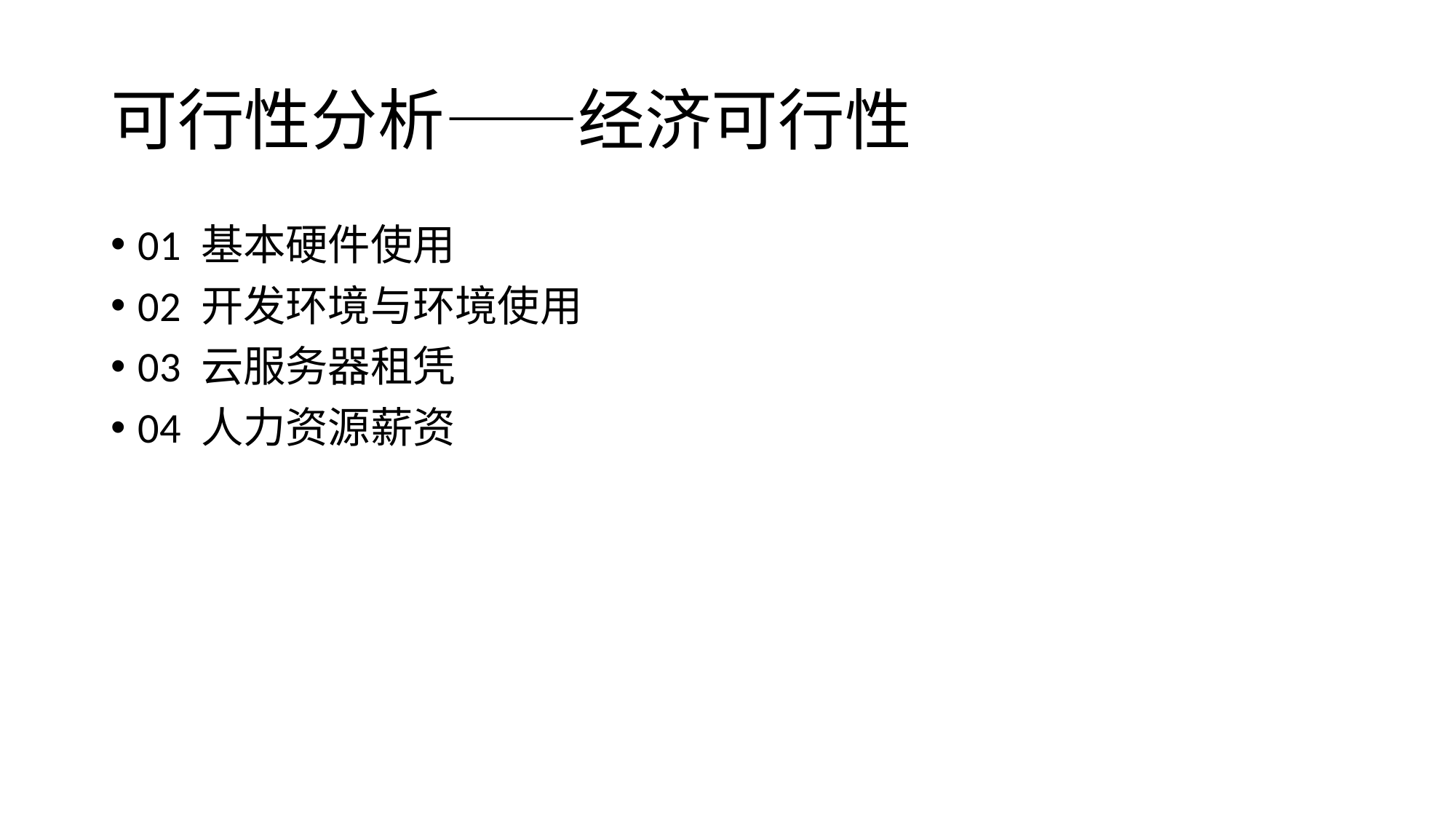

# 可行性分析——经济可行性
01 基本硬件使用
02 开发环境与环境使用
03 云服务器租凭
04 人力资源薪资